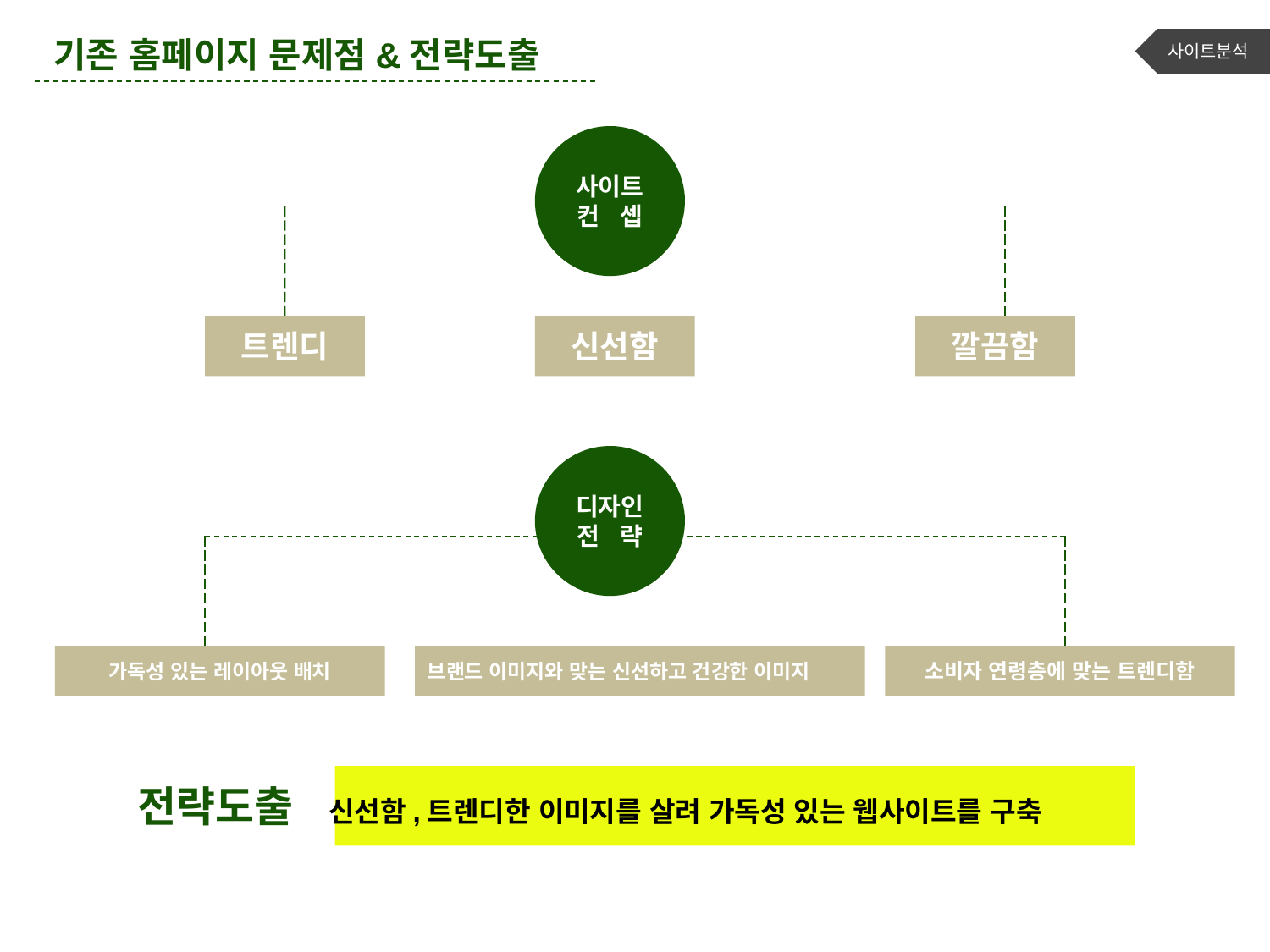

기존 홈페이지 문제점&전략도출
사이트분석
사이트컨   셉
트렌디
신선함
깔끔함
디자인
전   략
가독성 있는 레이아웃 배치
브랜드 이미지와 맞는 신선하고 건강한 이미지

소비자 연령층에 맞는 트렌디함

전략도출   신선함,트렌디한 이미지를 살려 가독성 있는 웹사이트를 구축